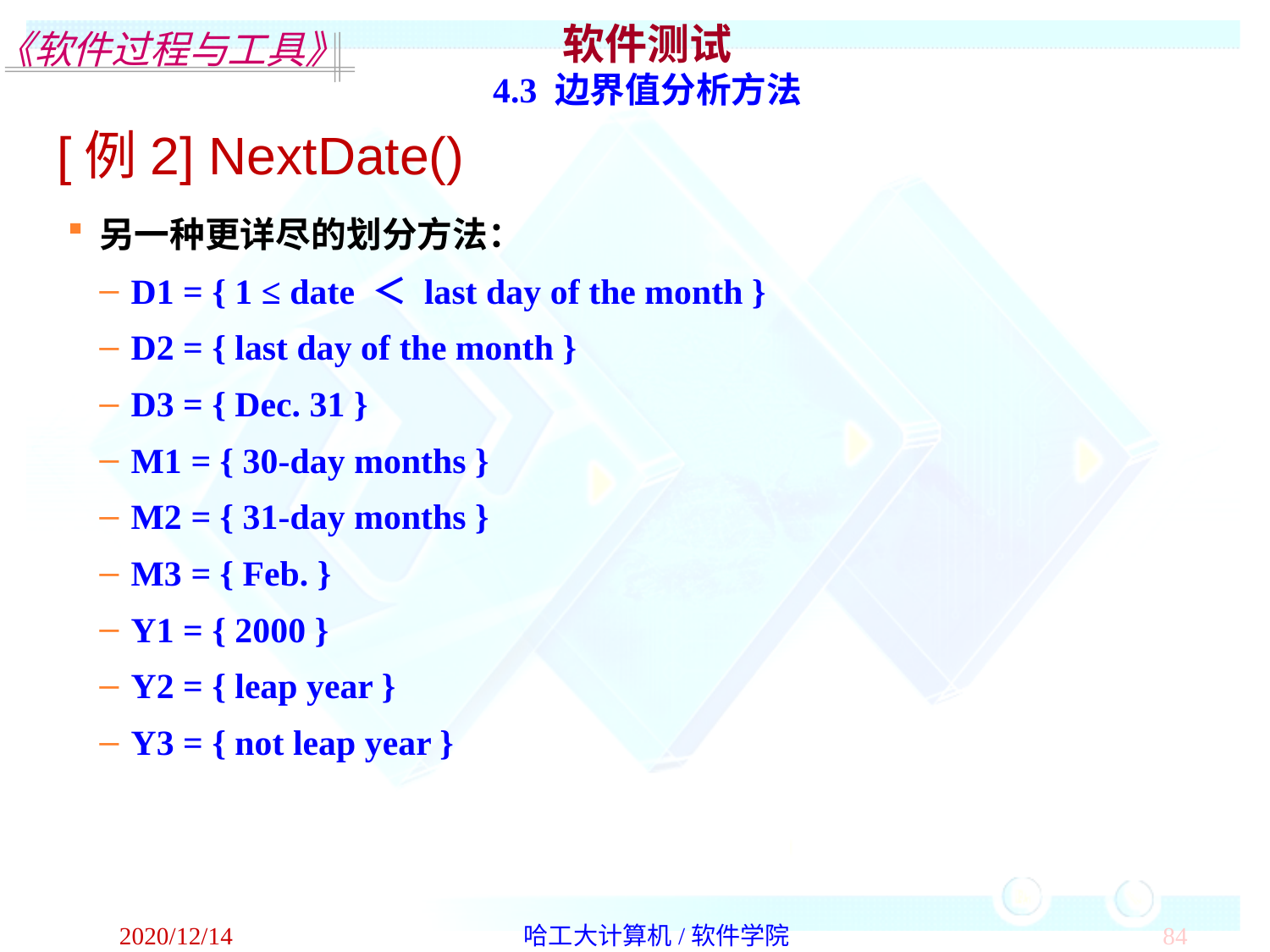

软件测试
4.3 边界值分析方法

[例2] NextDate()
另一种更详尽的划分方法：
D1 = { 1 ≤ date ＜ last day of the month }
D2 = { last day of the month }
D3 = { Dec. 31 }
M1 = { 30-day months }
M2 = { 31-day months }
M3 = { Feb. }
Y1 = { 2000 }
Y2 = { leap year }
Y3 = { not leap year }